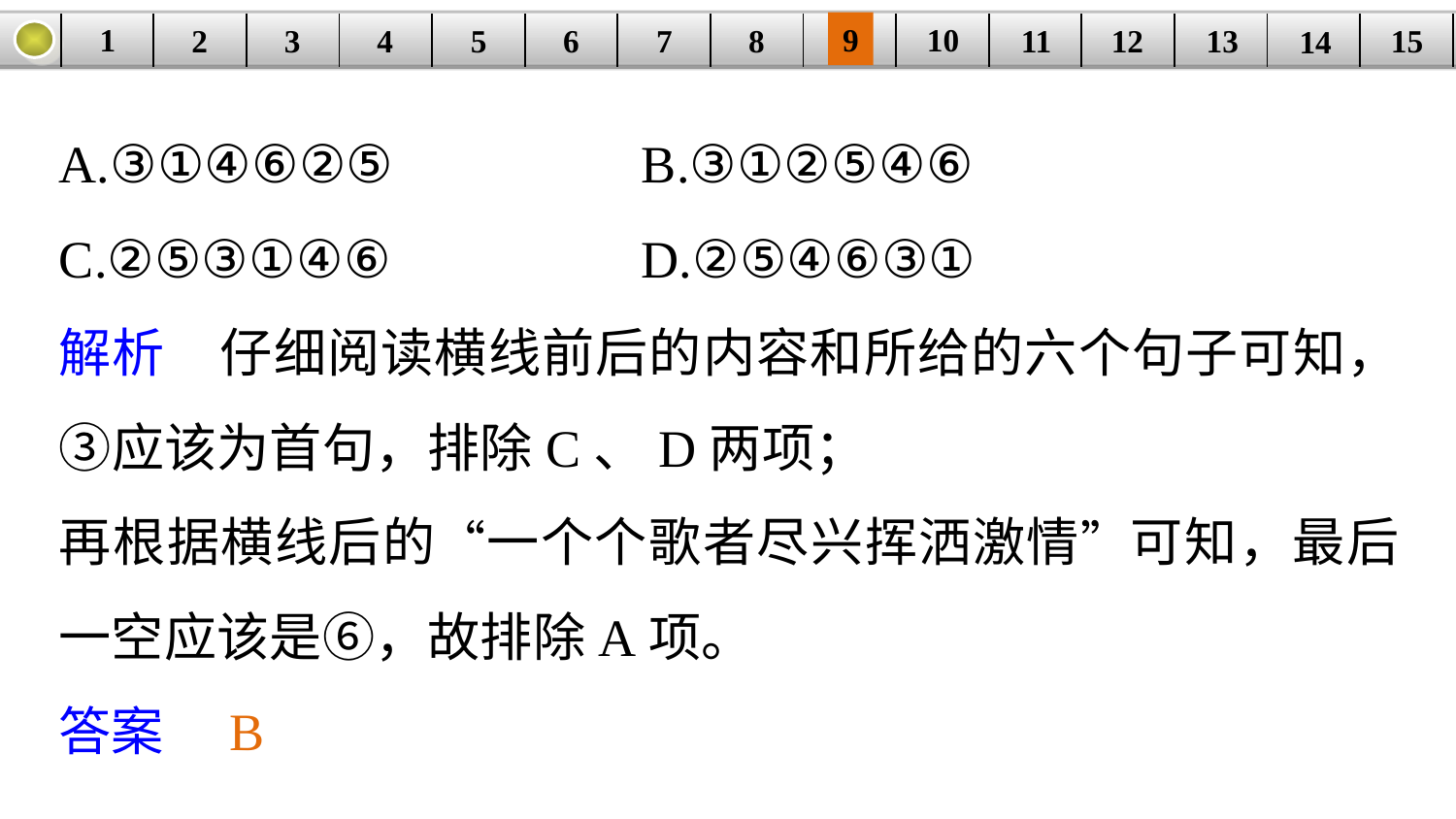

9
10
1
3
4
5
6
8
11
2
12
15
|  |  |  |  |  |  |  |  |  |  |  |  |  |  |  |
| --- | --- | --- | --- | --- | --- | --- | --- | --- | --- | --- | --- | --- | --- | --- |
7
13
14

A.③①④⑥②⑤  		B.③①②⑤④⑥
C.②⑤③①④⑥  		D.②⑤④⑥③①
解析　仔细阅读横线前后的内容和所给的六个句子可知，③应该为首句，排除C、D两项；
再根据横线后的“一个个歌者尽兴挥洒激情”可知，最后一空应该是⑥，故排除A项。
答案　B